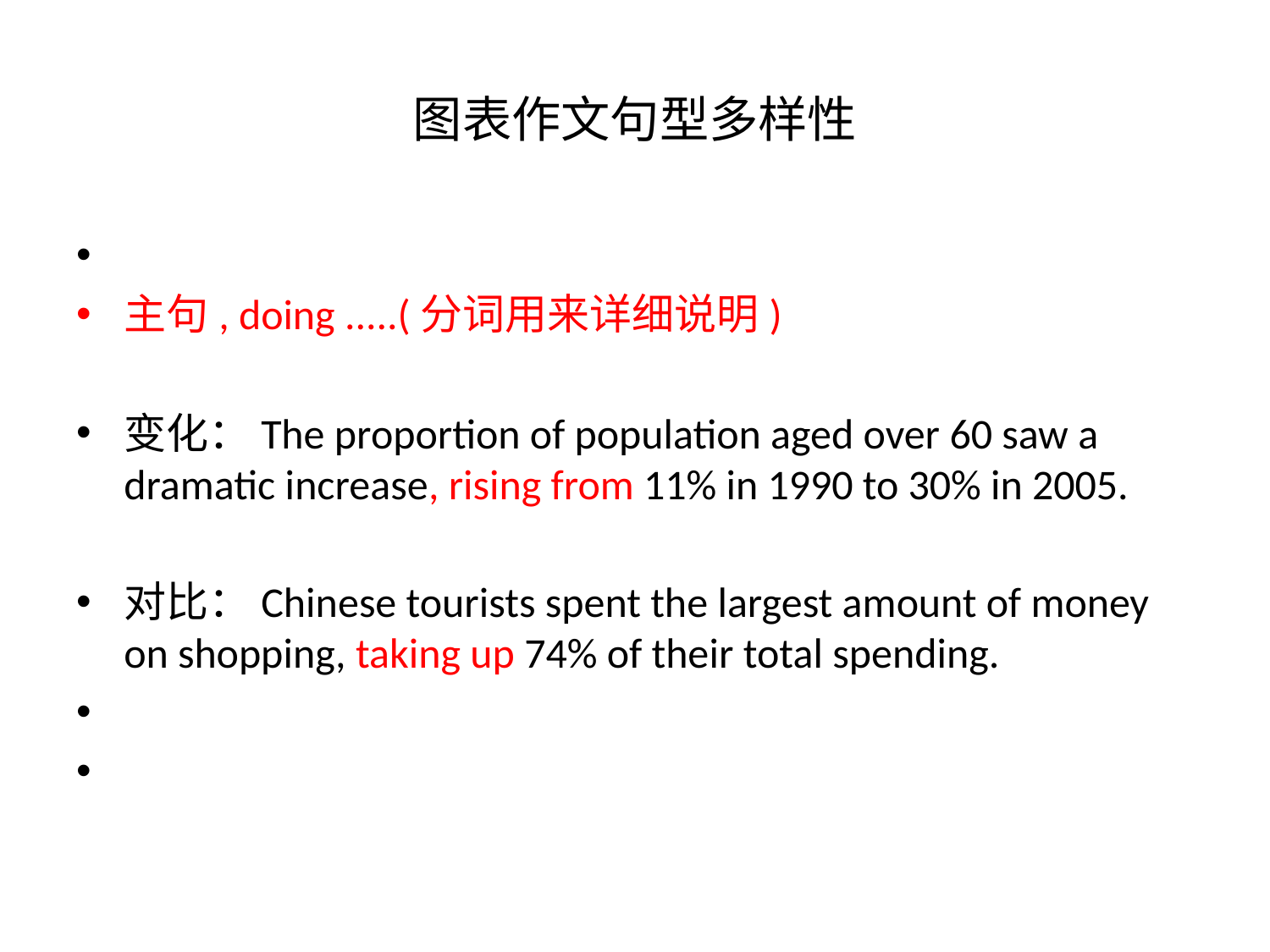

# 图表作文句型多样性

主句, doing .....(分词用来详细说明)

变化：The proportion of population aged over 60 saw a dramatic increase, rising from 11% in 1990 to 30% in 2005.

对比：Chinese tourists spent the largest amount of money on shopping, taking up 74% of their total spending.